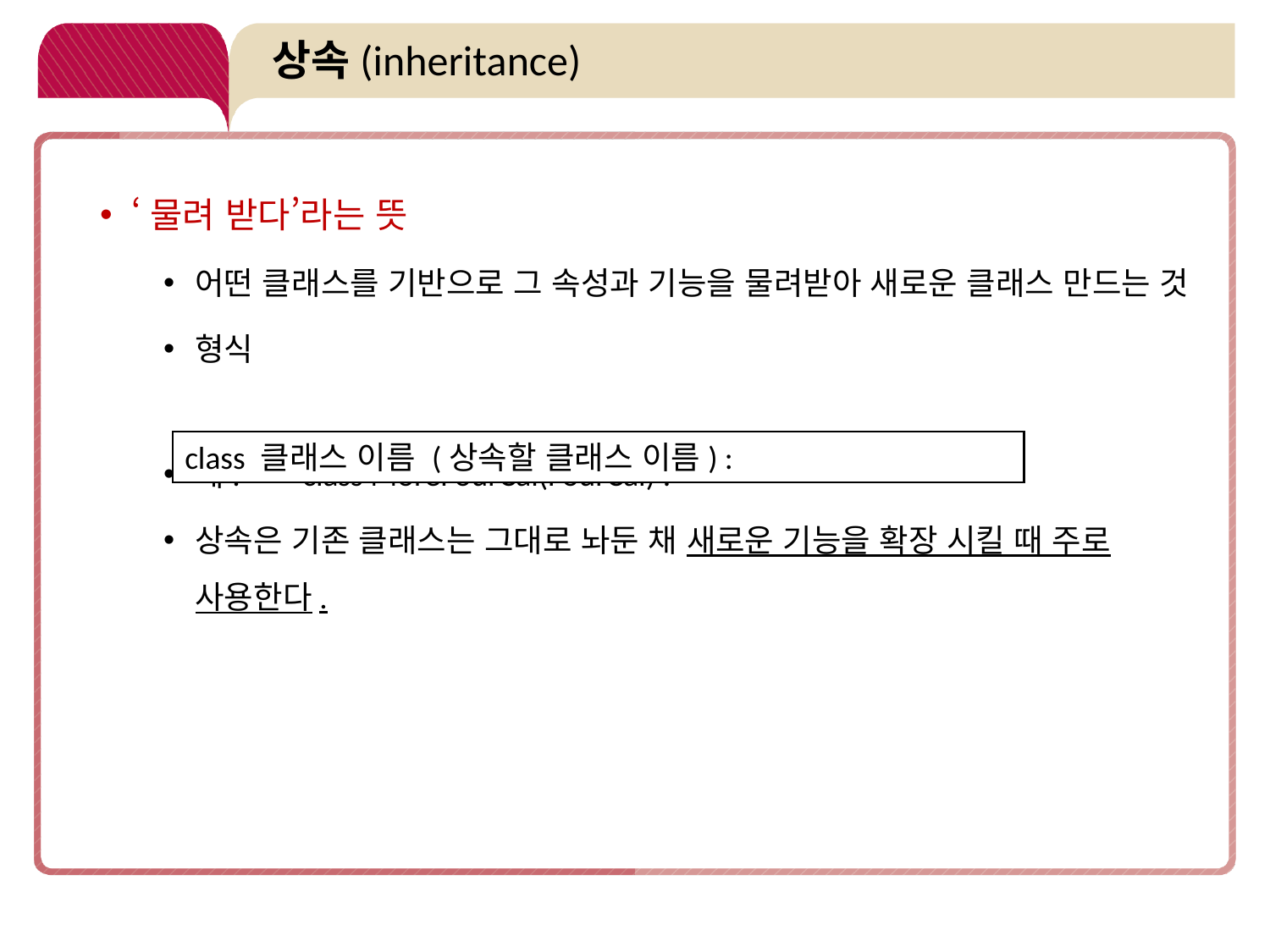

# 상속(inheritance)
‘물려 받다’라는 뜻
어떤 클래스를 기반으로 그 속성과 기능을 물려받아 새로운 클래스 만드는 것
형식

예: >>> class MoreFourCal(FourCal) :
상속은 기존 클래스는 그대로 놔둔 채 새로운 기능을 확장 시킬 때 주로 사용한다.
class 클래스 이름 (상속할 클래스 이름) :